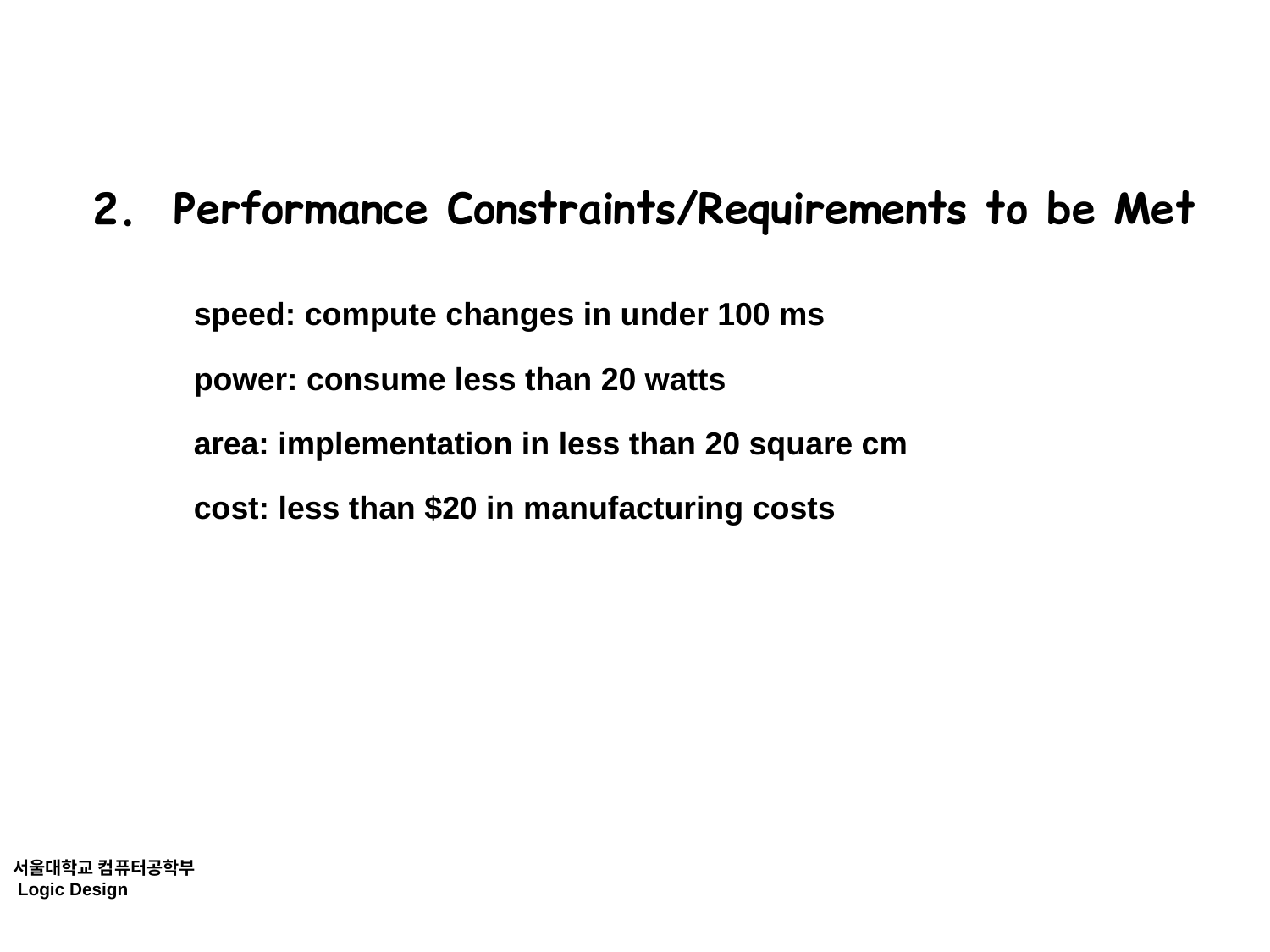

#
2.  Performance Constraints/Requirements to be Met

speed: compute changes in under 100 ms

power: consume less than 20 watts

area: implementation in less than 20 square cm

cost: less than $20 in manufacturing costs
서울대학교 컴퓨터공학부
 Logic Design                                                                                                                                                                                                               Chap1.7